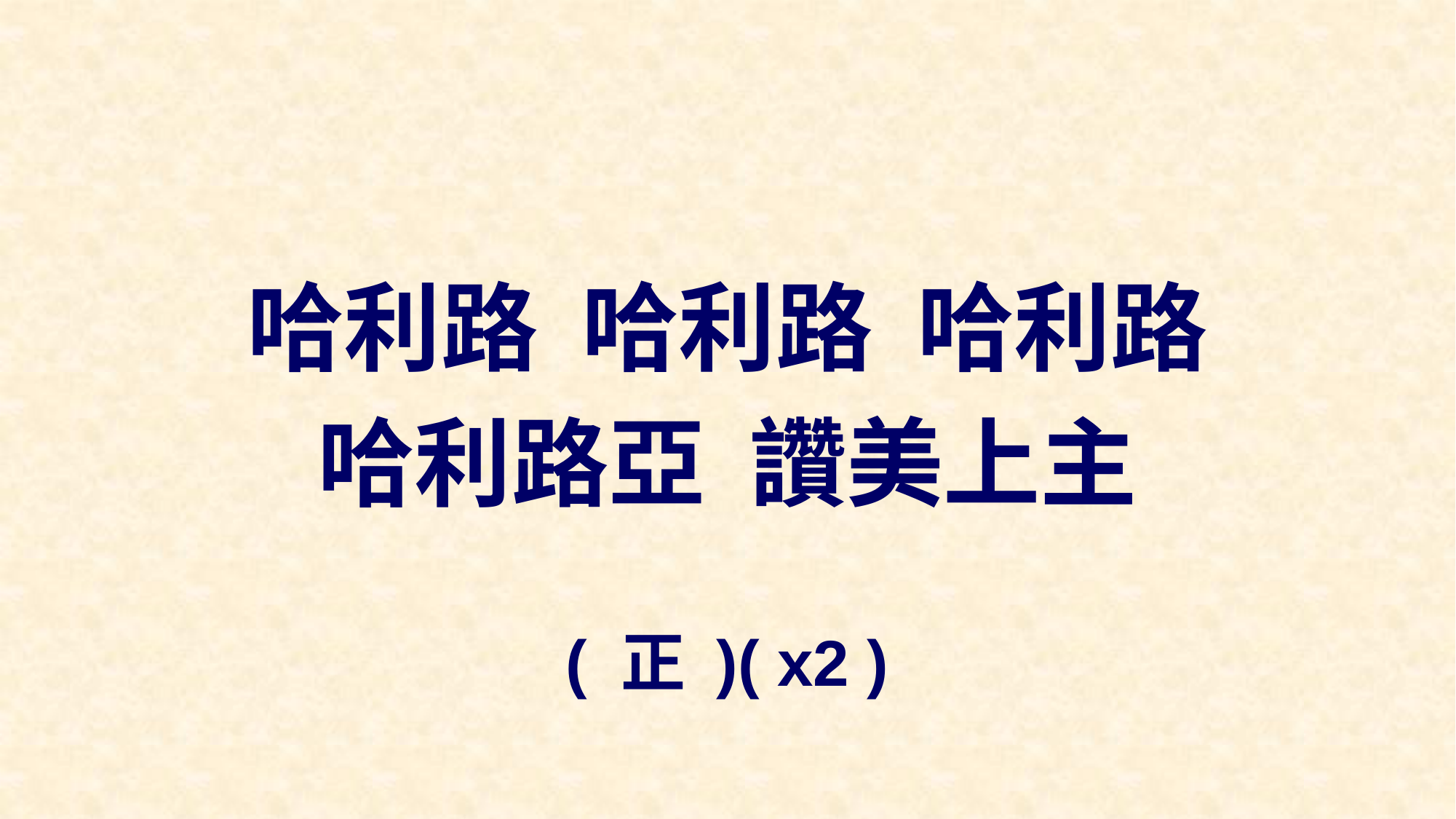

哈利路  哈利路  哈利路
哈利路亞  讚美上主
( 正 )( x2 )